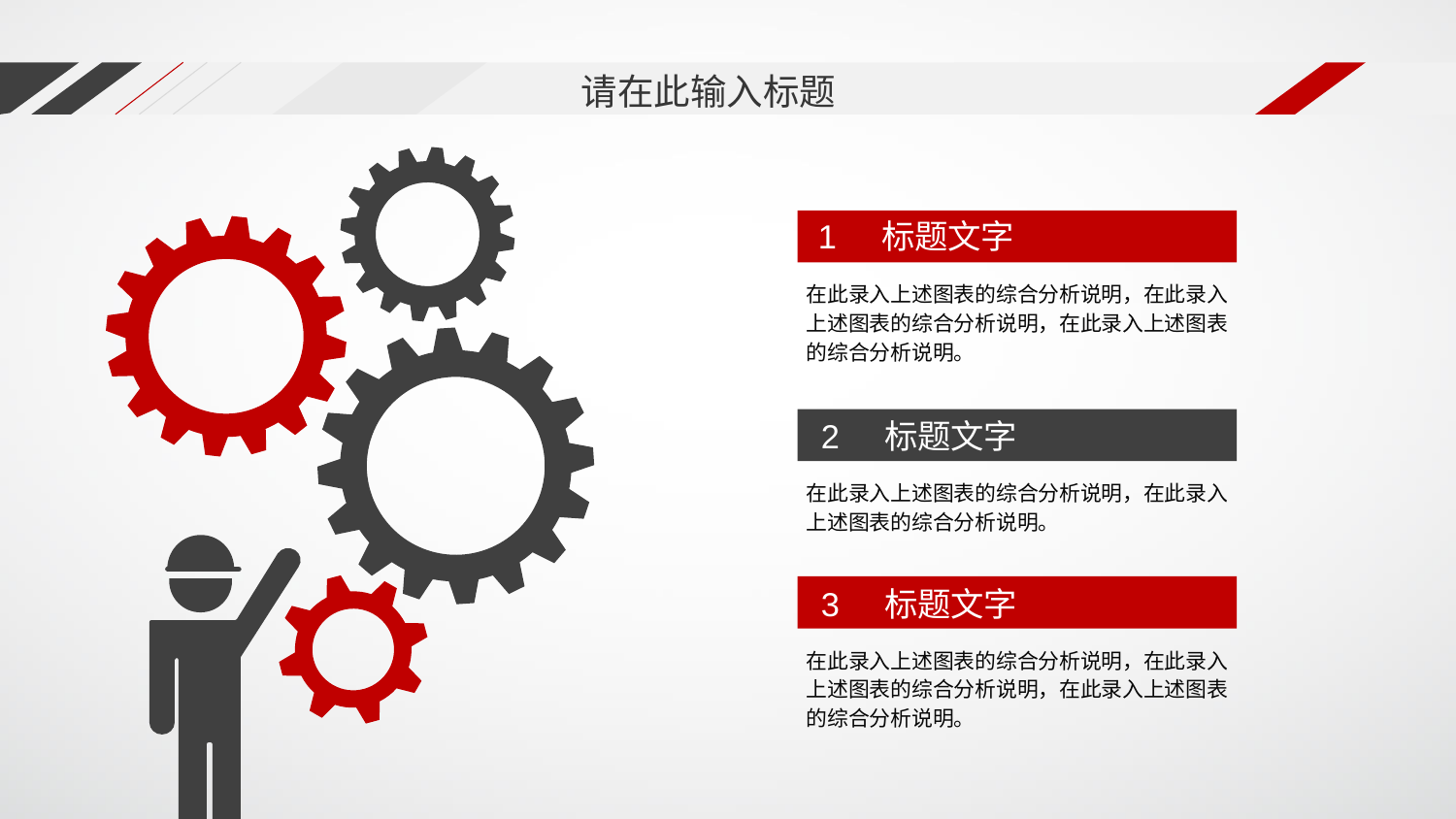

请在此输入标题

1    标题文字

在此录入上述图表的综合分析说明，在此录入上述图表的综合分析说明，在此录入上述图表的综合分析说明。

2    标题文字

在此录入上述图表的综合分析说明，在此录入上述图表的综合分析说明。

3    标题文字

在此录入上述图表的综合分析说明，在此录入上述图表的综合分析说明，在此录入上述图表的综合分析说明。